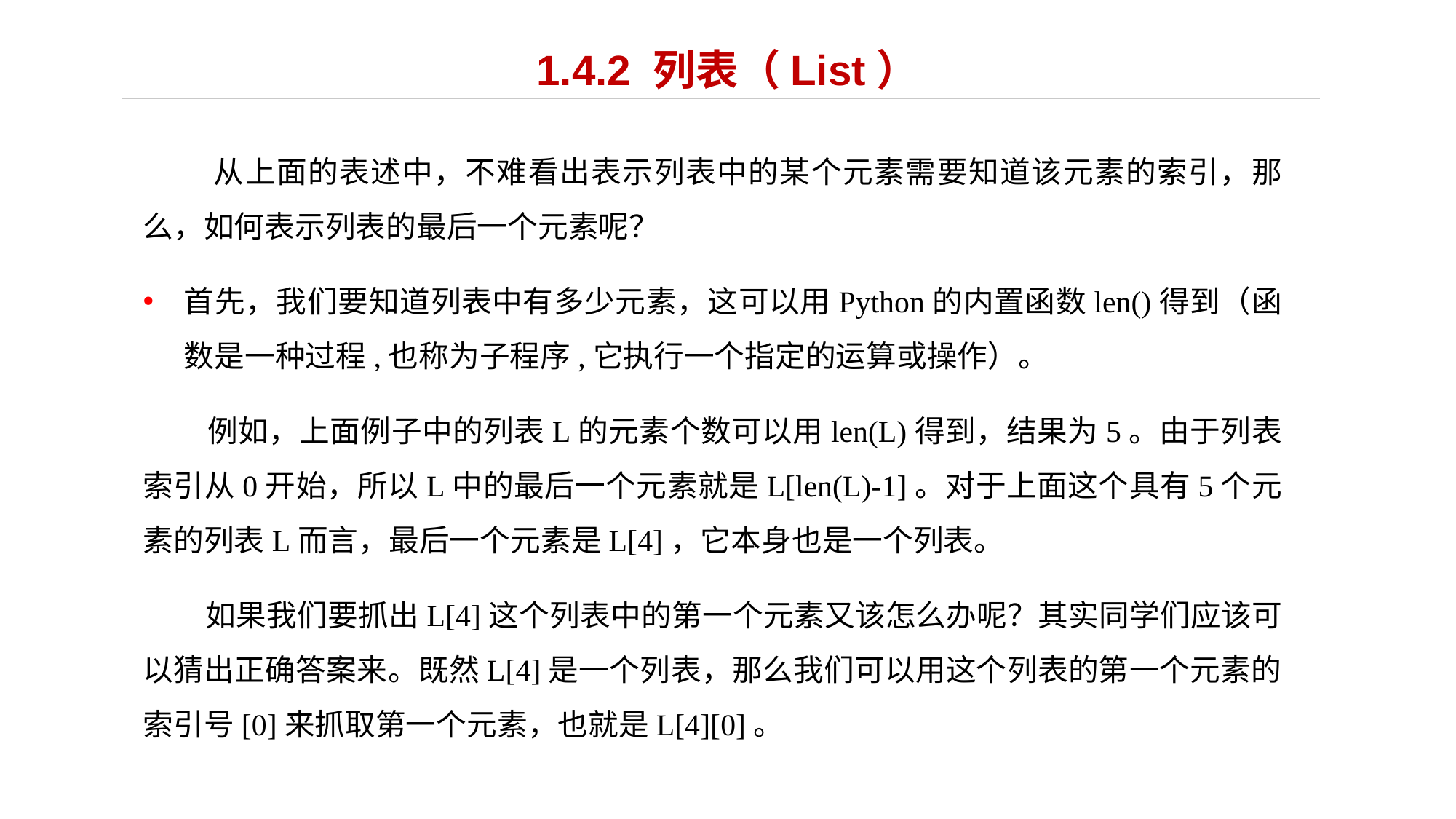

# 1.4.2 列表（List）
        从上面的表述中，不难看出表示列表中的某个元素需要知道该元素的索引，那么，如何表示列表的最后一个元素呢？
首先，我们要知道列表中有多少元素，这可以用Python的内置函数len()得到（函数是一种过程,也称为子程序,它执行一个指定的运算或操作）。
        例如，上面例子中的列表L的元素个数可以用len(L)得到，结果为5。由于列表索引从0开始，所以L中的最后一个元素就是L[len(L)-1]。对于上面这个具有5个元素的列表L而言，最后一个元素是L[4]，它本身也是一个列表。
        如果我们要抓出L[4]这个列表中的第一个元素又该怎么办呢？其实同学们应该可以猜出正确答案来。既然L[4]是一个列表，那么我们可以用这个列表的第一个元素的索引号[0]来抓取第一个元素，也就是L[4][0]。